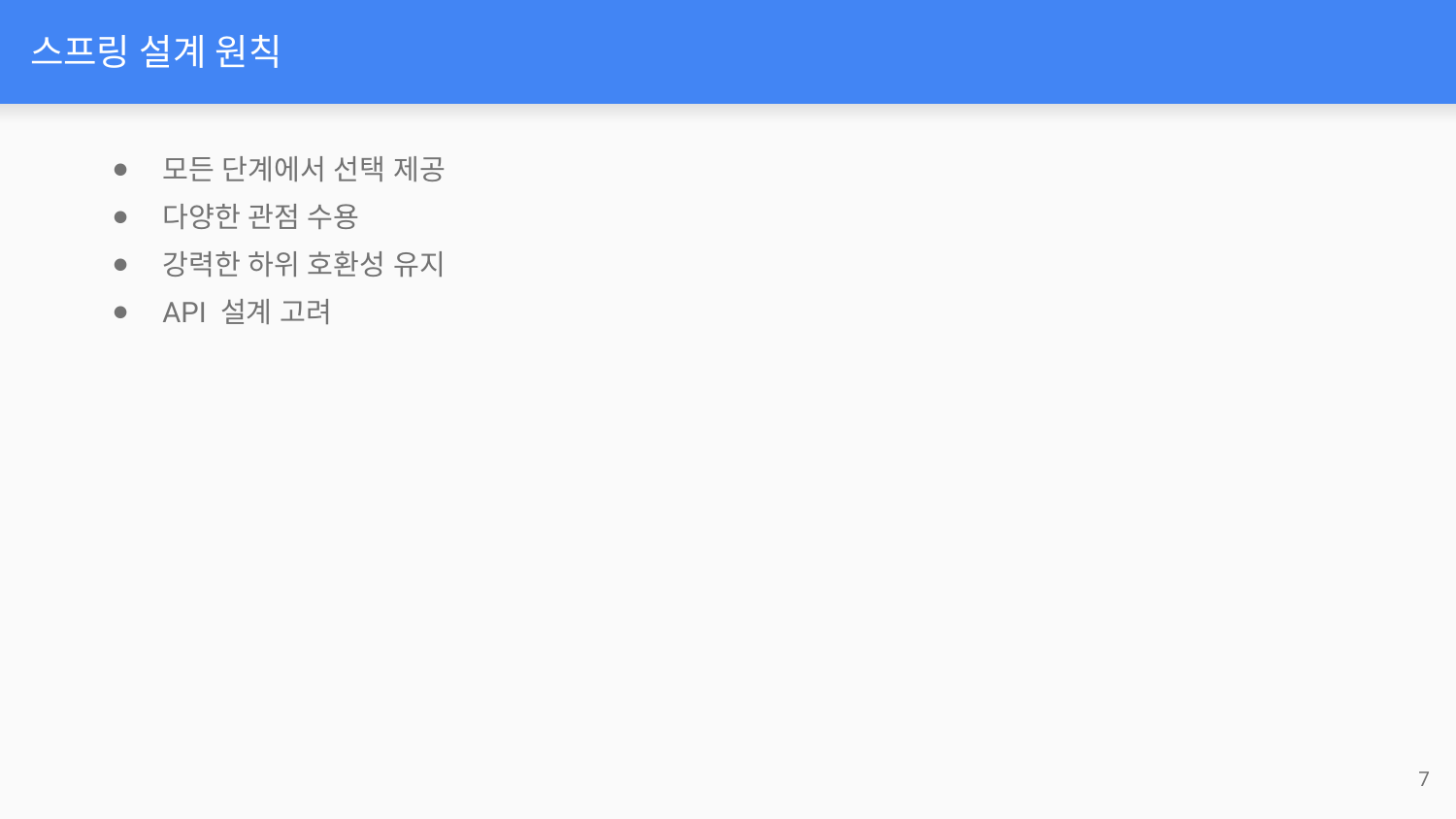

# 스프링 설계 원칙
모든 단계에서 선택 제공
다양한 관점 수용
강력한 하위 호환성 유지
API 설계 고려

7